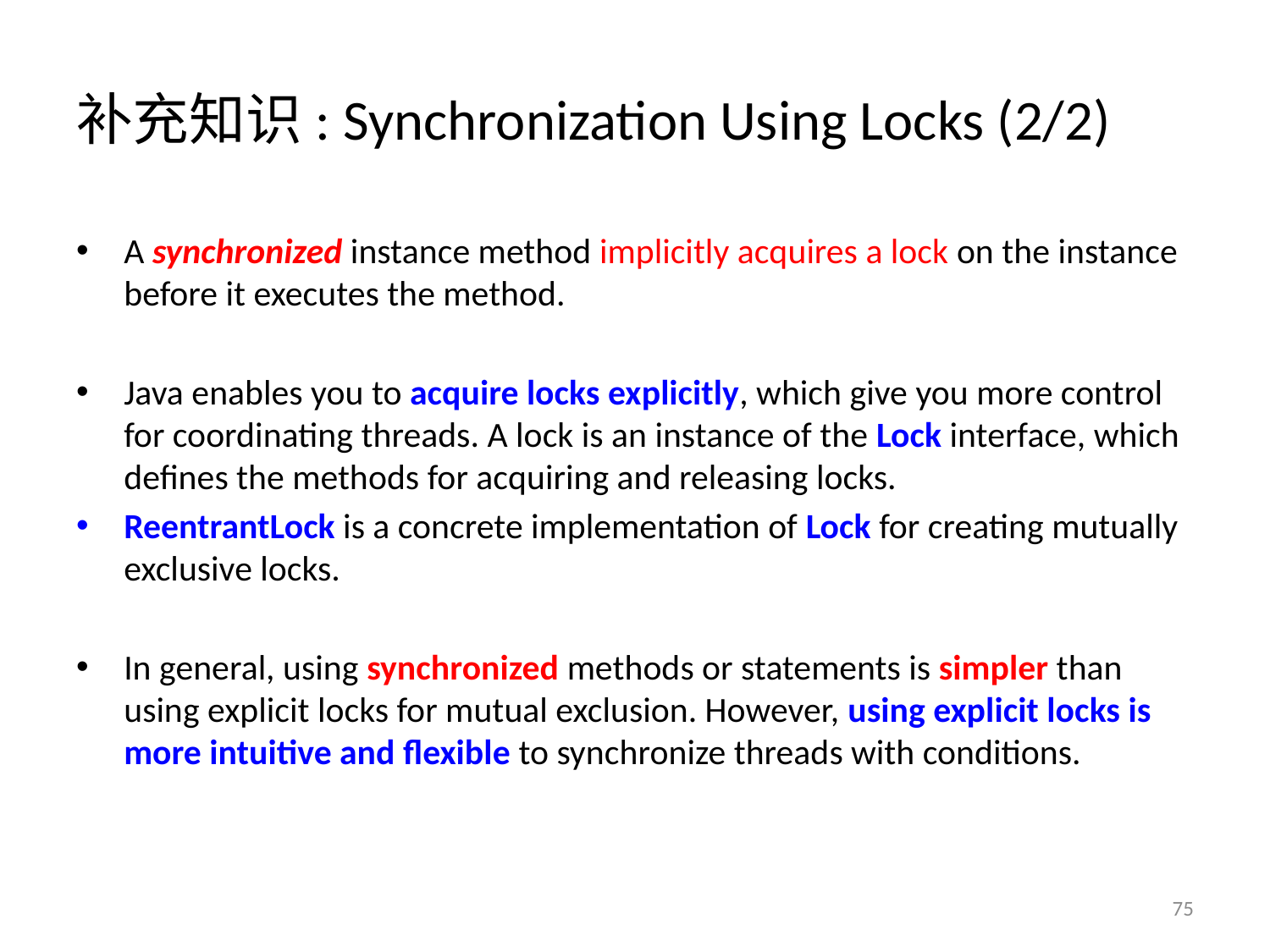

# 补充知识: Synchronization Using Locks (2/2)
A synchronized instance method implicitly acquires a lock on the instance before it executes the method.

Java enables you to acquire locks explicitly, which give you more control for coordinating threads. A lock is an instance of the Lock interface, which defines the methods for acquiring and releasing locks.
ReentrantLock is a concrete implementation of Lock for creating mutually exclusive locks.

In general, using synchronized methods or statements is simpler than using explicit locks for mutual exclusion. However, using explicit locks is more intuitive and flexible to synchronize threads with conditions.
75